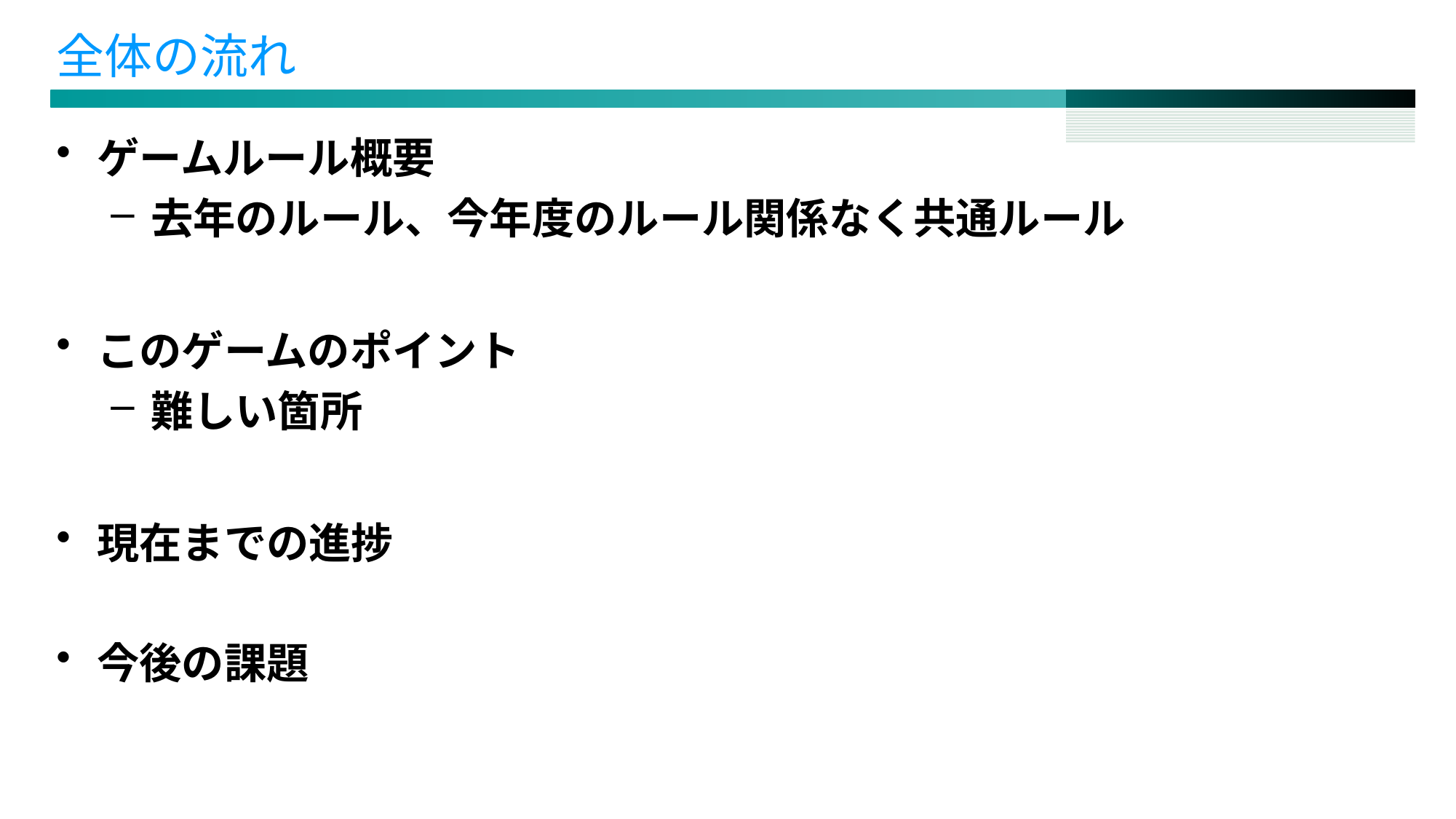

# 全体の流れ
ゲームルール概要
去年のルール、今年度のルール関係なく共通ルール

このゲームのポイント
難しい箇所

現在までの進捗

今後の課題